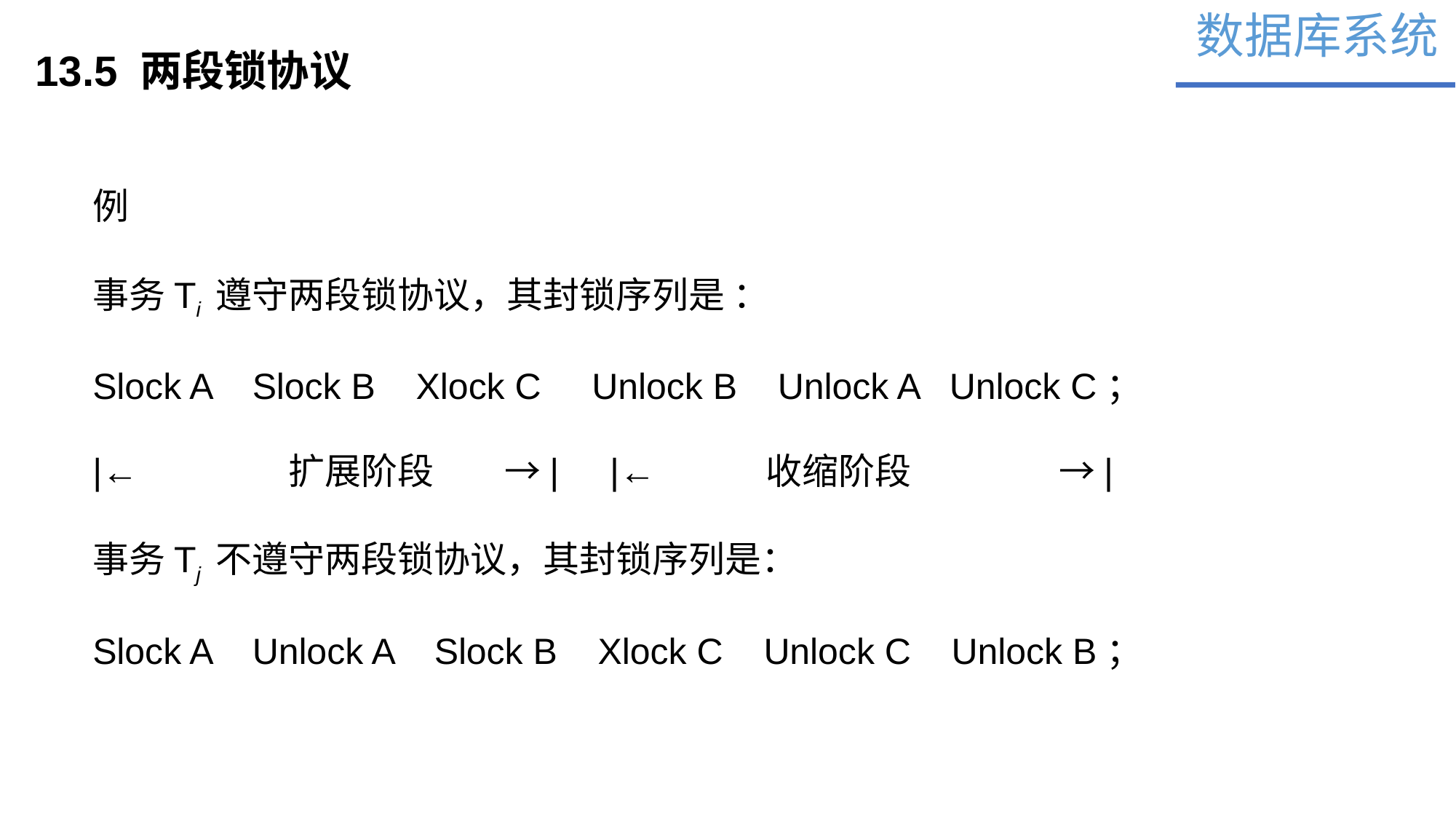

数据库系统
13.5 两段锁协议

例
事务Ti 遵守两段锁协议，其封锁序列是 ：
Slock A    Slock B    Xlock C     Unlock B    Unlock A   Unlock C；
|←	     扩展阶段	       →|     |←	         收缩阶段                  →|
事务Tj 不遵守两段锁协议，其封锁序列是：
Slock A    Unlock A    Slock B    Xlock C    Unlock C    Unlock B；